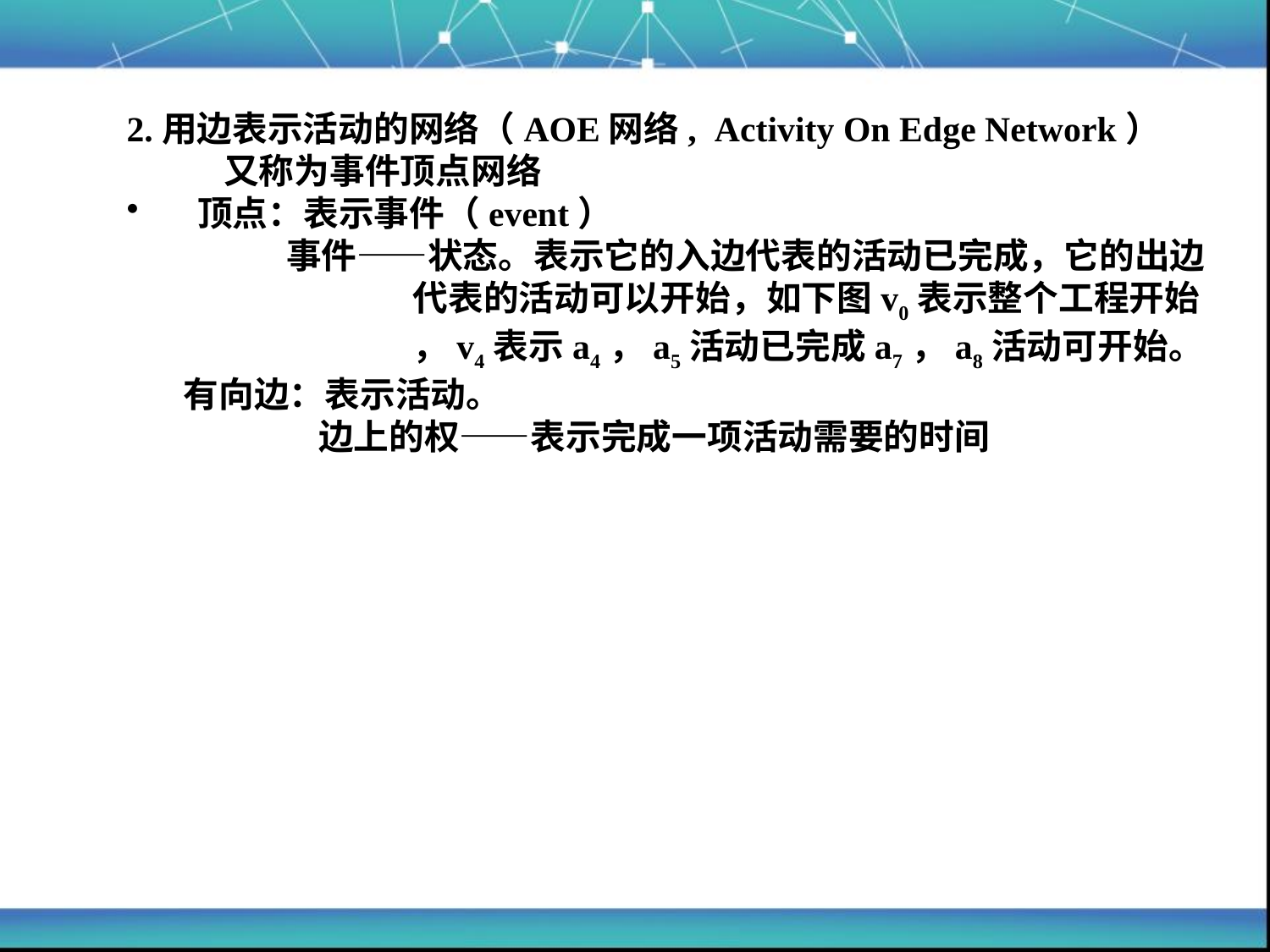

2.用边表示活动的网络（AOE网络,  Activity On Edge Network）
           又称为事件顶点网络
    顶点：表示事件（event）
	   事件——状态。表示它的入边代表的活动已完成，它的出边  		    代表的活动可以开始，如下图v0表示整个工程开始  		    ，v4表示a4，a5活动已完成a7，a8活动可开始。
      有向边：表示活动。
	       边上的权——表示完成一项活动需要的时间